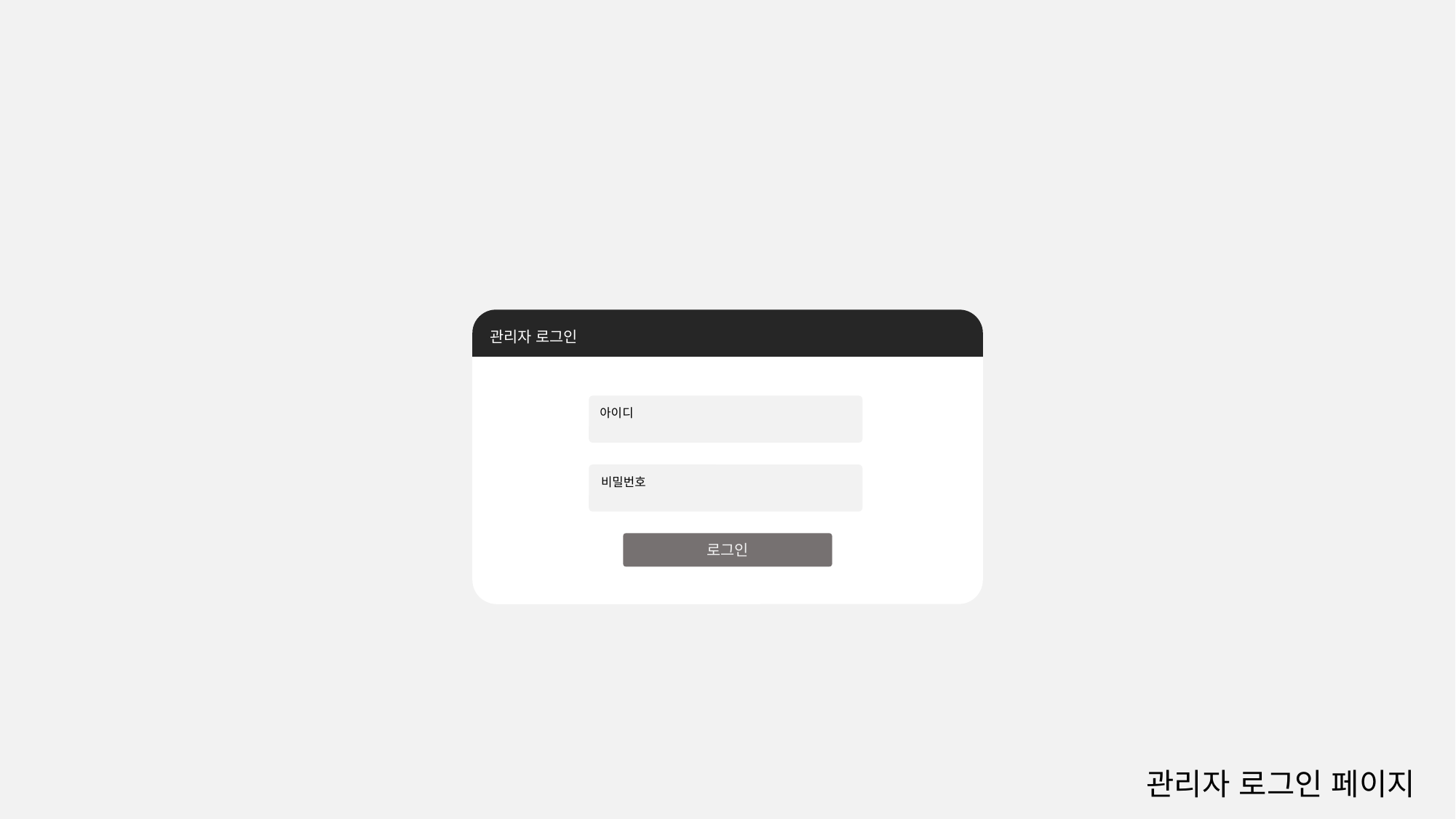

관리자 로그인

아이디

비밀번호
로그인
 관리자 로그인 페이지